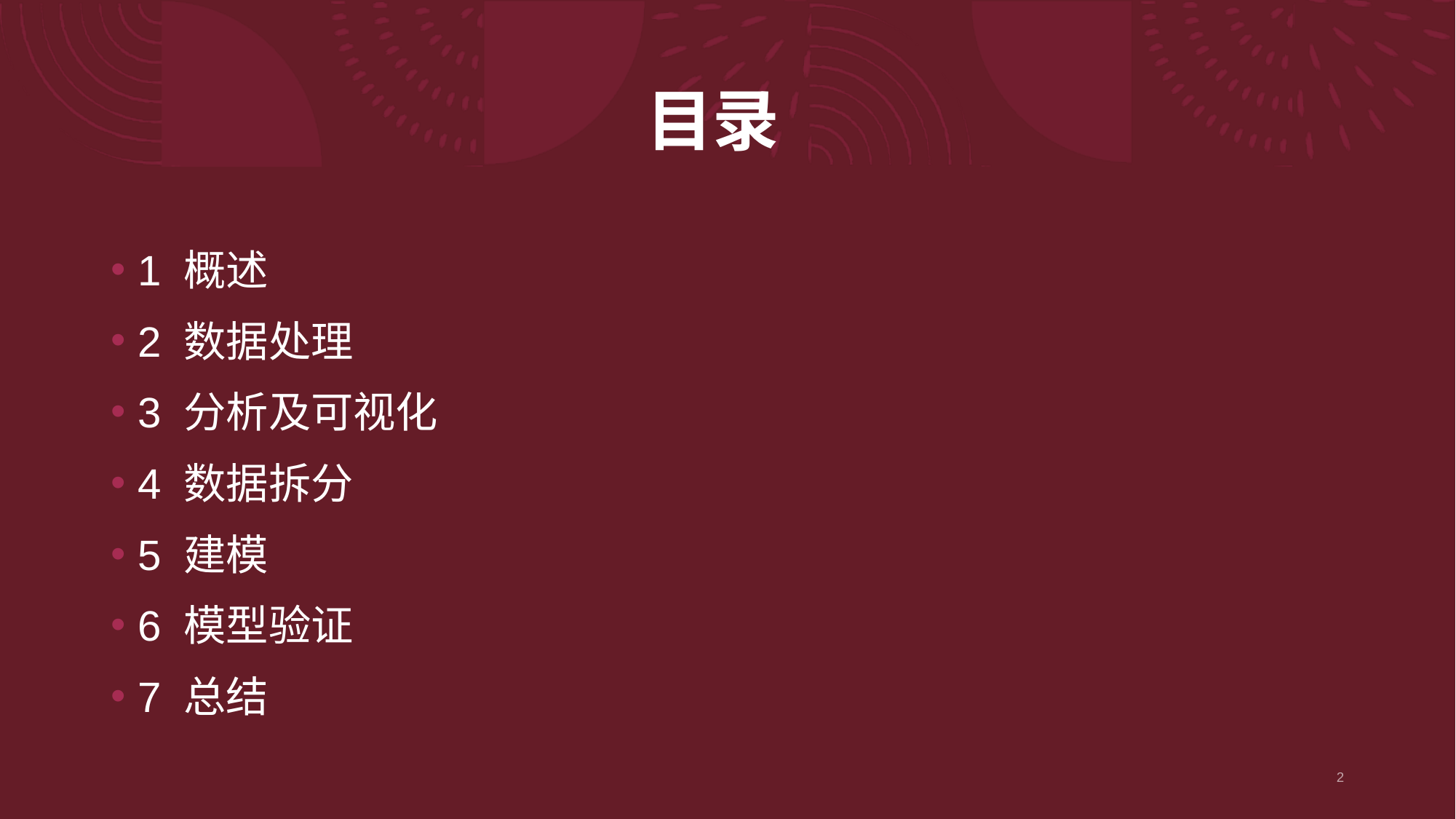

# 目录
1 概述
2 数据处理
3 分析及可视化
4 数据拆分
5 建模
6 模型验证
7 总结
2